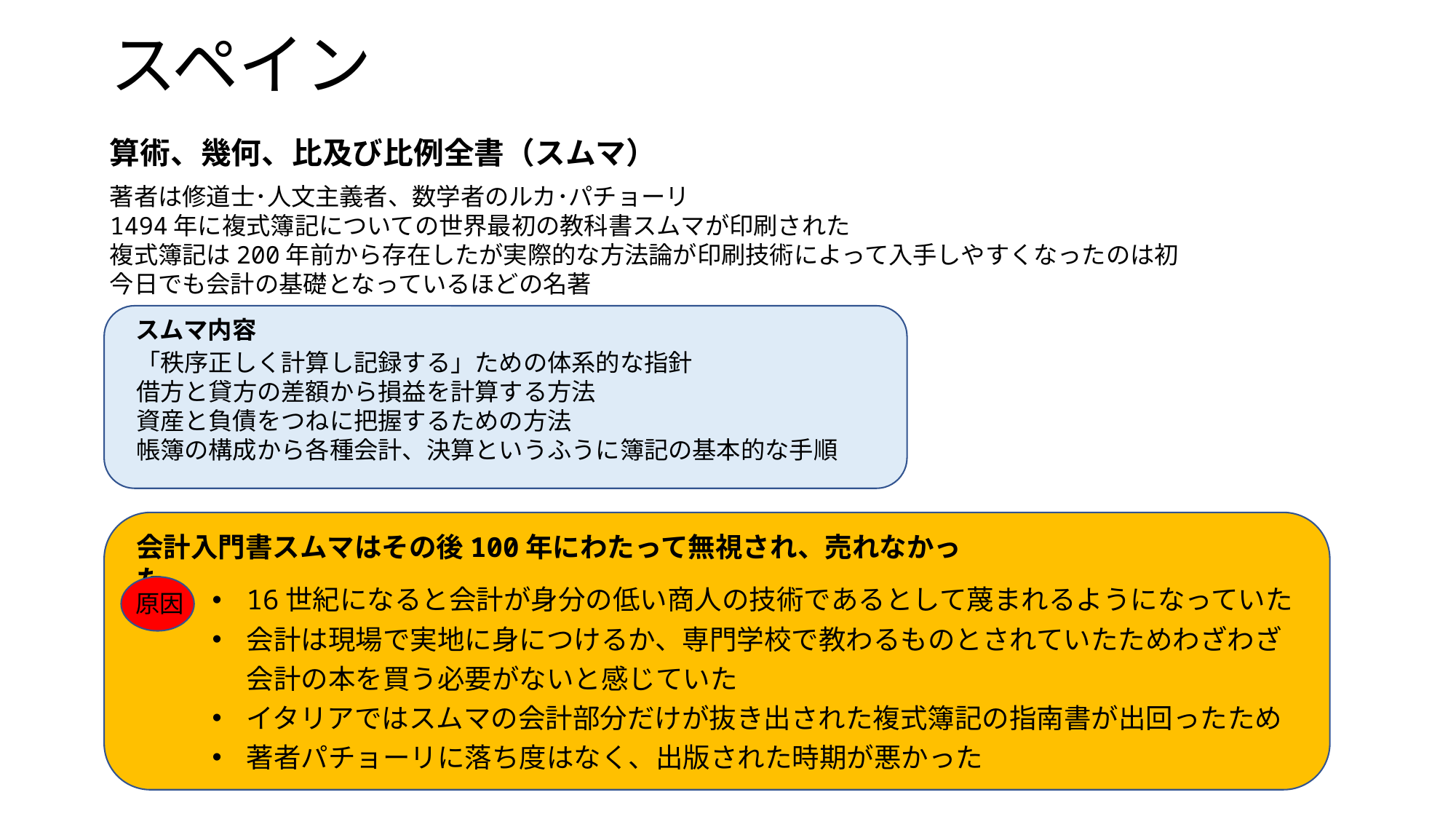

# スペイン
算術、幾何、比及び比例全書（スムマ）
著者は修道士･人文主義者、数学者のルカ･パチョーリ
1494年に複式簿記についての世界最初の教科書スムマが印刷された
複式簿記は200年前から存在したが実際的な方法論が印刷技術によって入手しやすくなったのは初
今日でも会計の基礎となっているほどの名著

スムマ内容
「秩序正しく計算し記録する」ための体系的な指針
借方と貸方の差額から損益を計算する方法
資産と負債をつねに把握するための方法
帳簿の構成から各種会計、決算というふうに簿記の基本的な手順

会計入門書スムマはその後100年にわたって無視され、売れなかった
16世紀になると会計が身分の低い商人の技術であるとして蔑まれるようになっていた
会計は現場で実地に身につけるか、専門学校で教わるものとされていたためわざわざ会計の本を買う必要がないと感じていた
イタリアではスムマの会計部分だけが抜き出された複式簿記の指南書が出回ったため
著者パチョーリに落ち度はなく、出版された時期が悪かった

原因